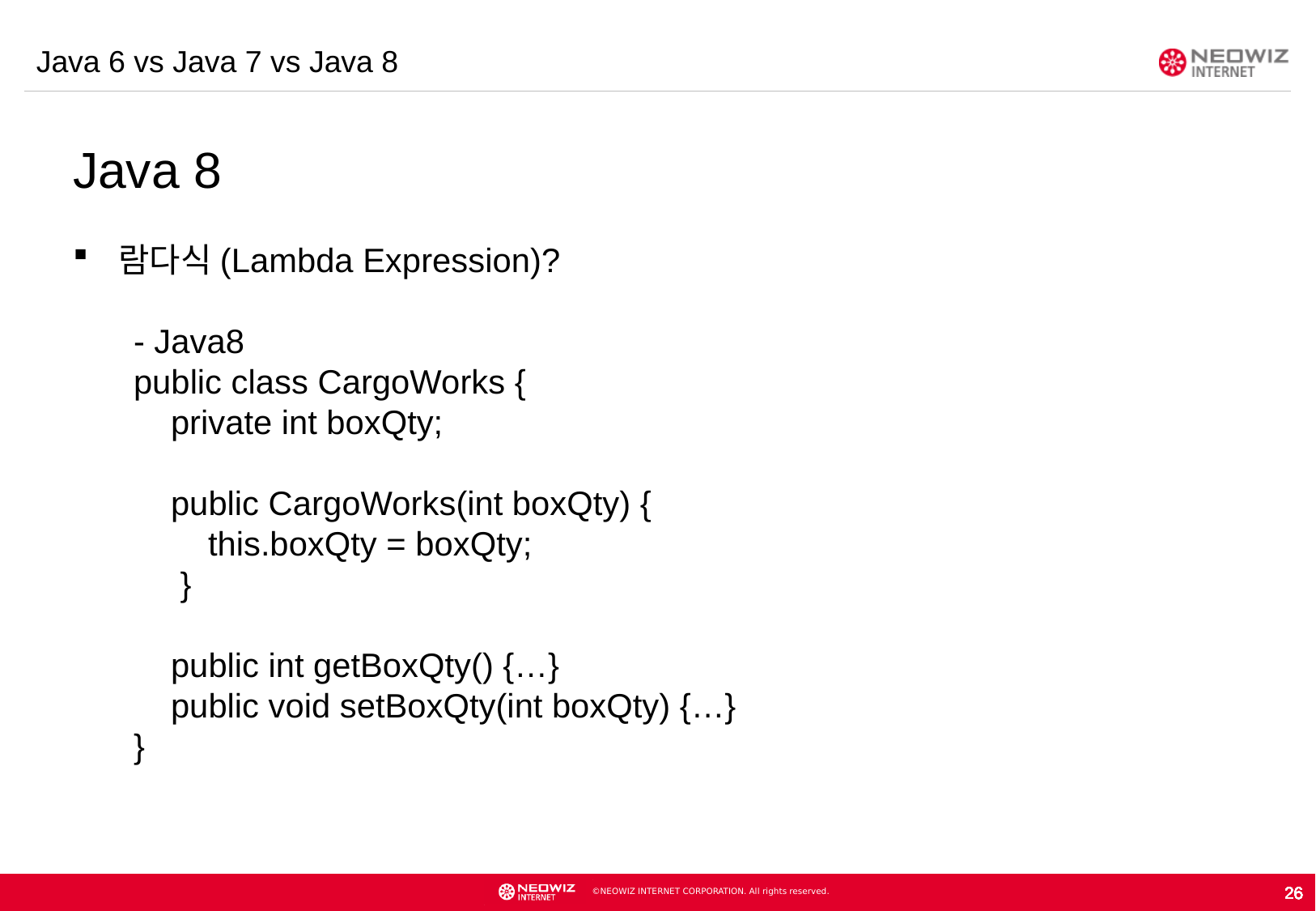

Java 6 vs Java 7 vs Java 8

Java 8

람다식(Lambda Expression)?

- Java8
public class CargoWorks {
    private int boxQty;

    public CargoWorks(int boxQty) {
        this.boxQty = boxQty;
     }

    public int getBoxQty() {…}
    public void setBoxQty(int boxQty) {…}
}
26
26
26
26
26
26
26
26
26
26
26
26
26
26
26
26
26